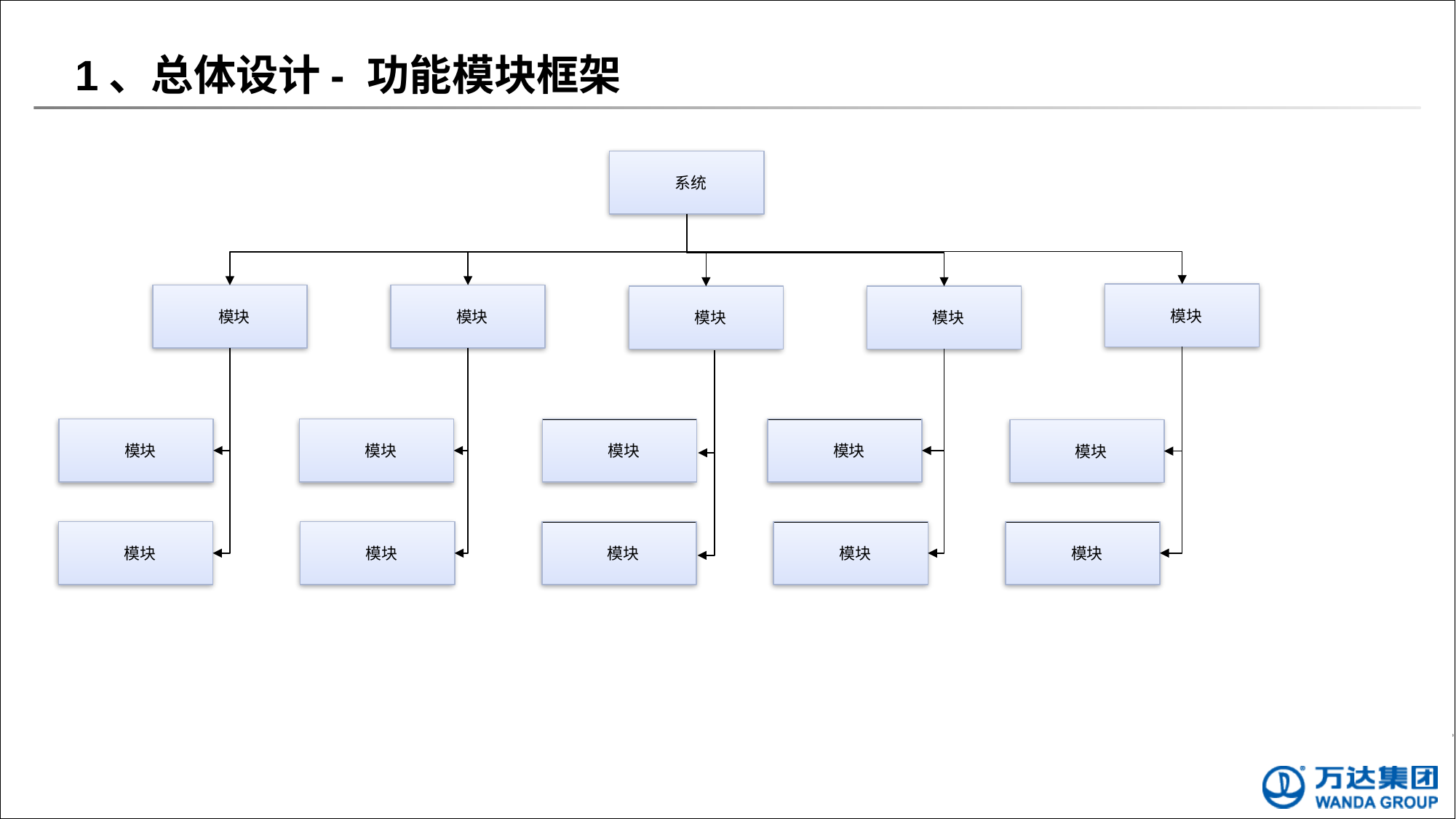

# 1、总体设计- 功能模块框架
系统
模块
模块
模块
模块
模块
模块
模块
模块
模块
模块
模块
模块
模块
模块
模块